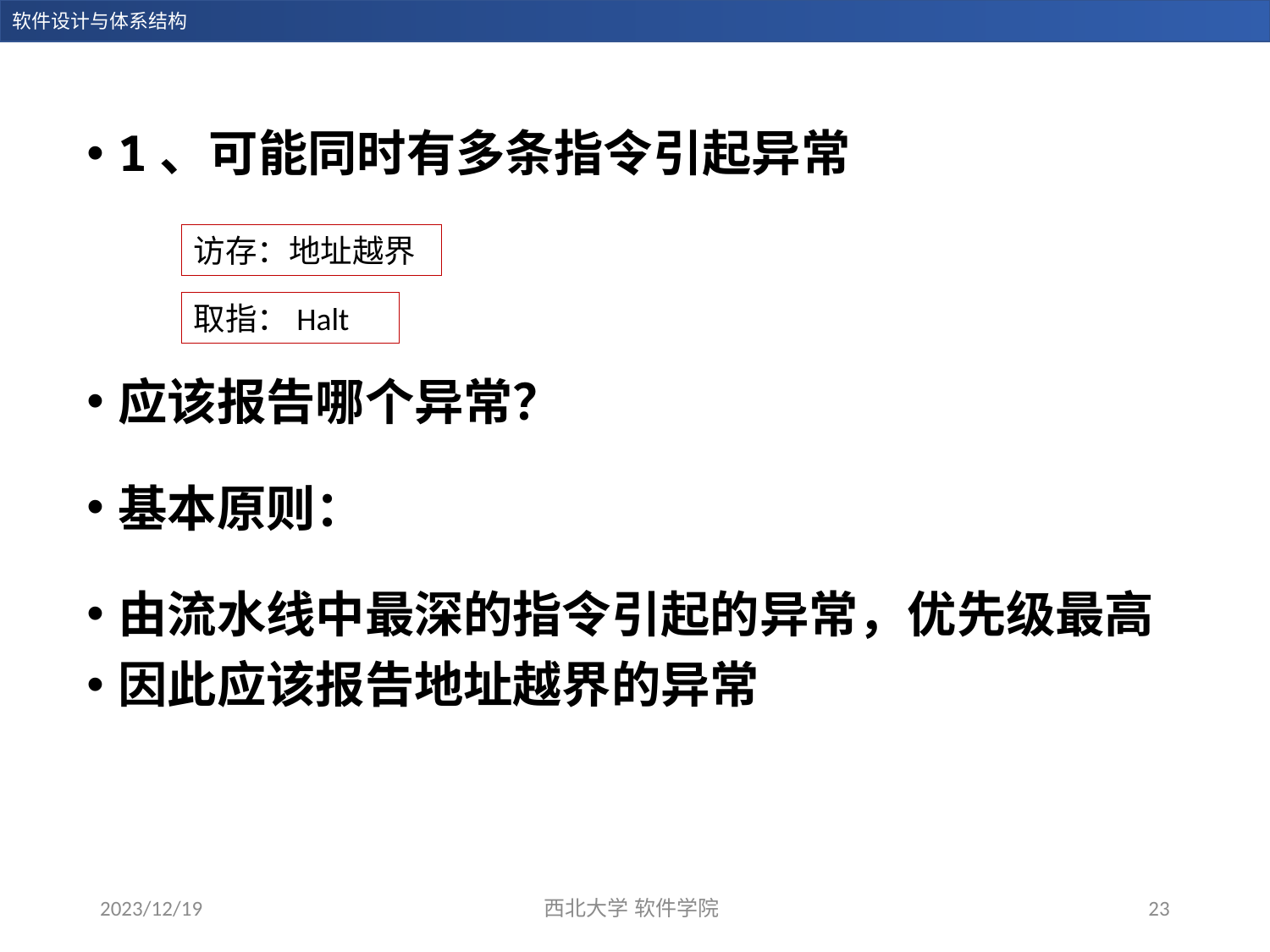

1、可能同时有多条指令引起异常

应该报告哪个异常？
基本原则：
由流水线中最深的指令引起的异常，优先级最高
因此应该报告地址越界的异常

访存：地址越界
取指：Halt
2023/12/19
西北大学 软件学院
23